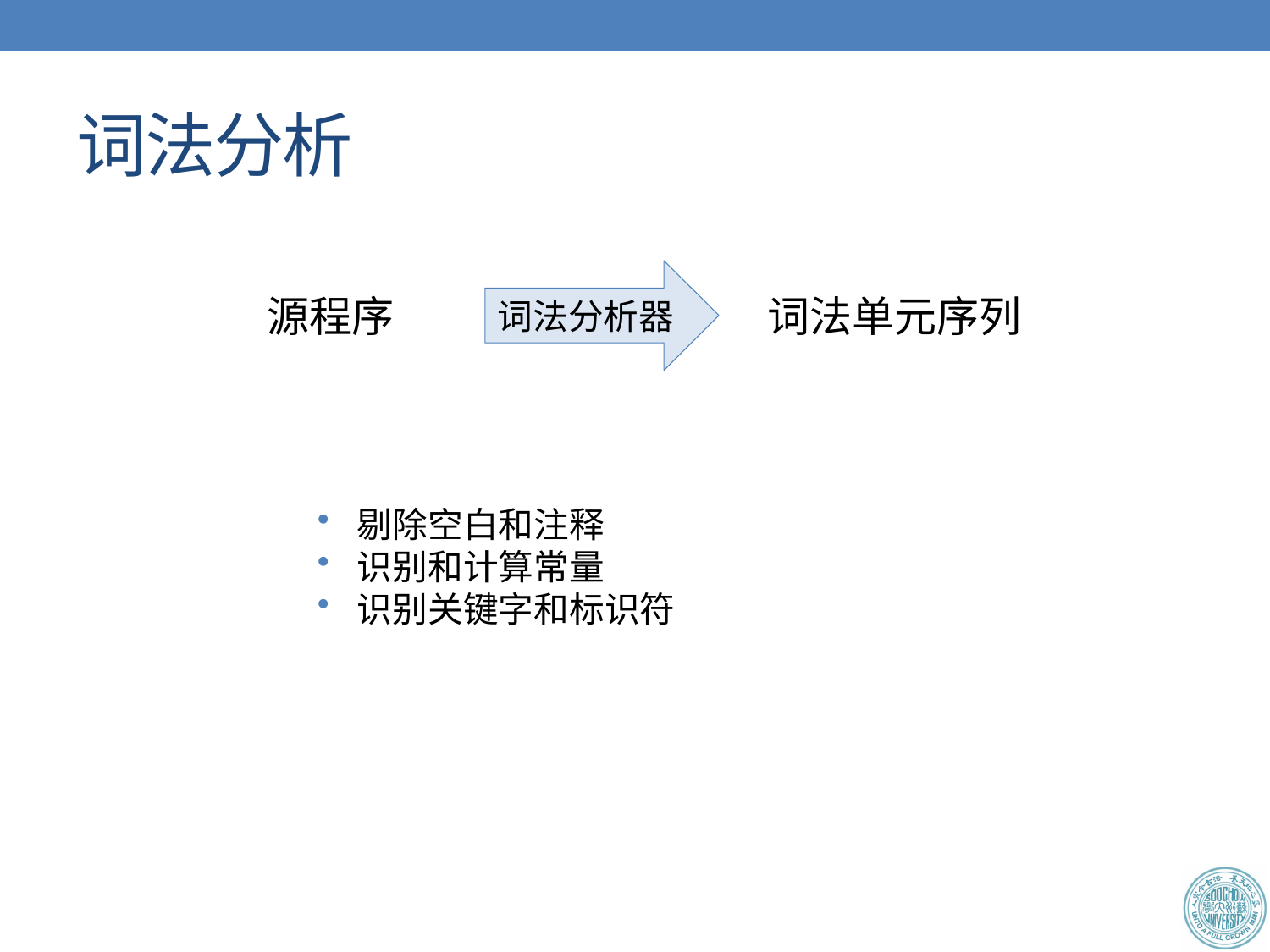

# 词法分析
词法分析器
源程序
词法单元序列
剔除空白和注释
识别和计算常量
识别关键字和标识符